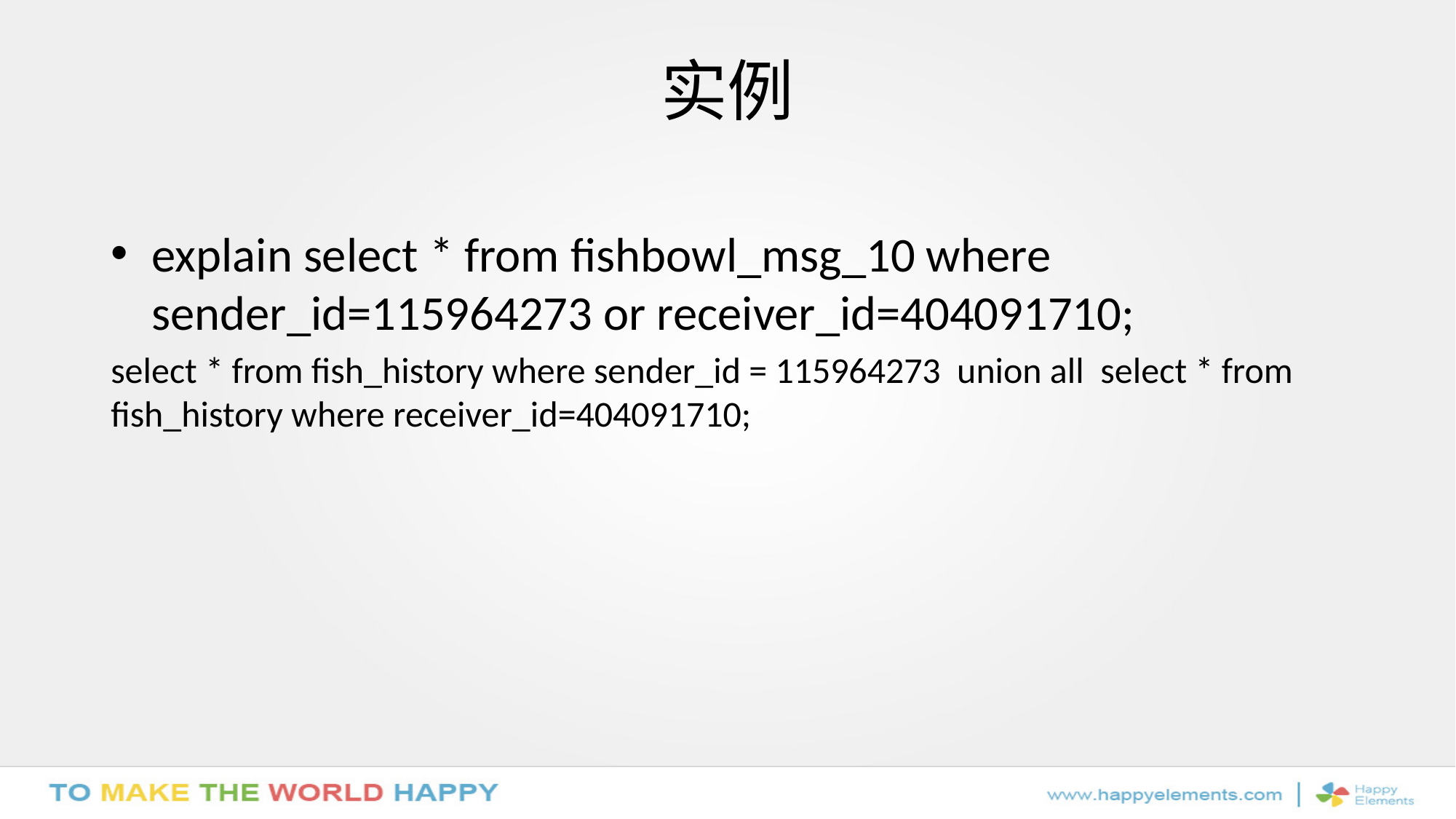

# 实例
explain select * from fishbowl_msg_10 where sender_id=115964273 or receiver_id=404091710;
select * from fish_history where sender_id = 115964273  union all  select * from fish_history where receiver_id=404091710;